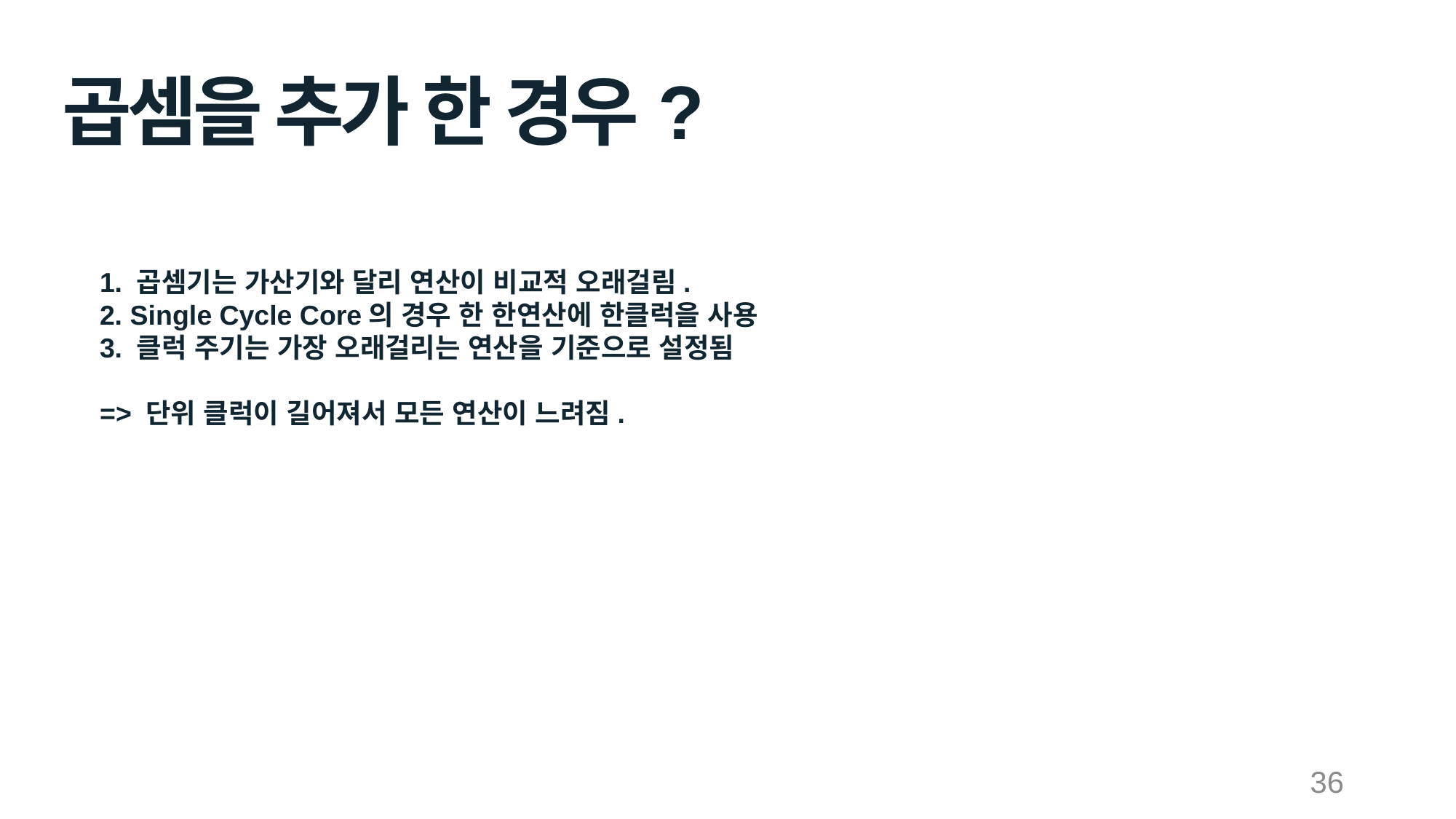

곱셈을 추가 한 경우?

1. 곱셈기는 가산기와 달리 연산이 비교적 오래걸림.
2. Single Cycle Core의 경우 한 한연산에 한클럭을 사용
3. 클럭 주기는 가장 오래걸리는 연산을 기준으로 설정됨

=> 단위 클럭이 길어져서 모든 연산이 느려짐.
36